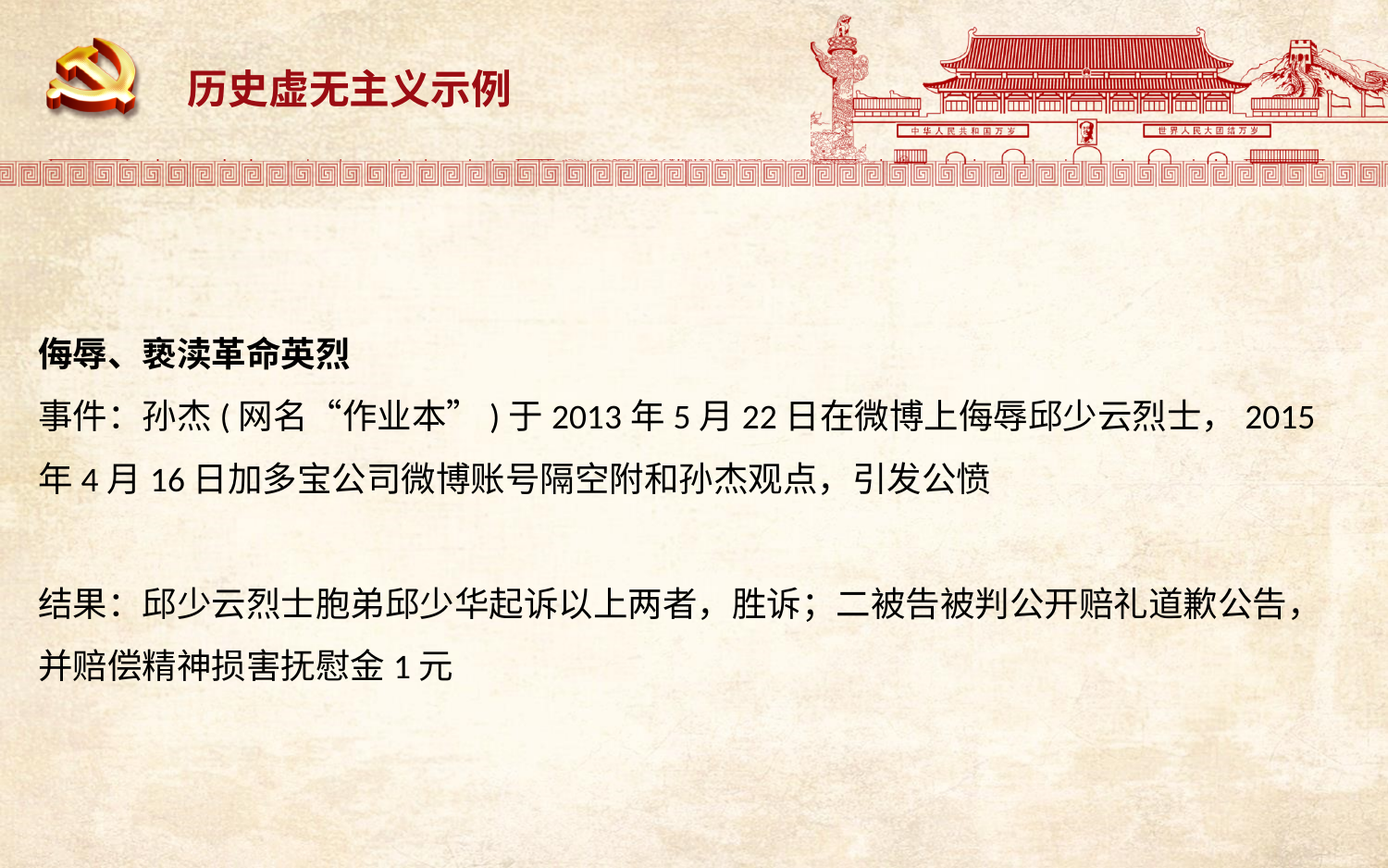

历史虚无主义示例
侮辱、亵渎革命英烈
事件：孙杰(网名“作业本”)于2013年5月22日在微博上侮辱邱少云烈士，2015年4月16日加多宝公司微博账号隔空附和孙杰观点，引发公愤

结果：邱少云烈士胞弟邱少华起诉以上两者，胜诉；二被告被判公开赔礼道歉公告，并赔偿精神损害抚慰金1元